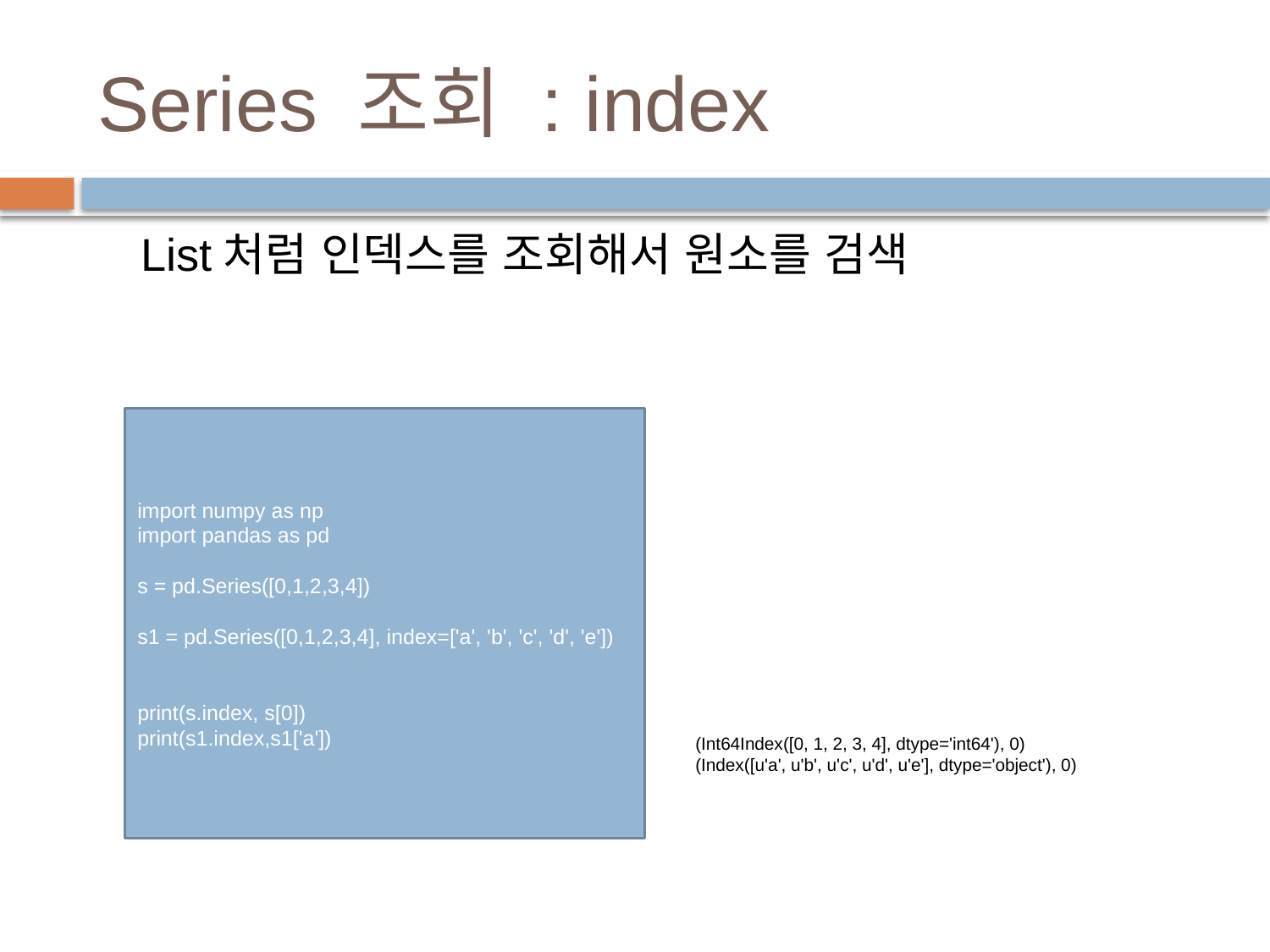

# Series 조회 : index
List처럼 인덱스를 조회해서 원소를 검색
import numpy as np
import pandas as pd

s = pd.Series([0,1,2,3,4])

s1 = pd.Series([0,1,2,3,4], index=['a', 'b', 'c', 'd', 'e'])

print(s.index, s[0])
print(s1.index,s1['a'])
(Int64Index([0, 1, 2, 3, 4], dtype='int64'), 0)
(Index([u'a', u'b', u'c', u'd', u'e'], dtype='object'), 0)